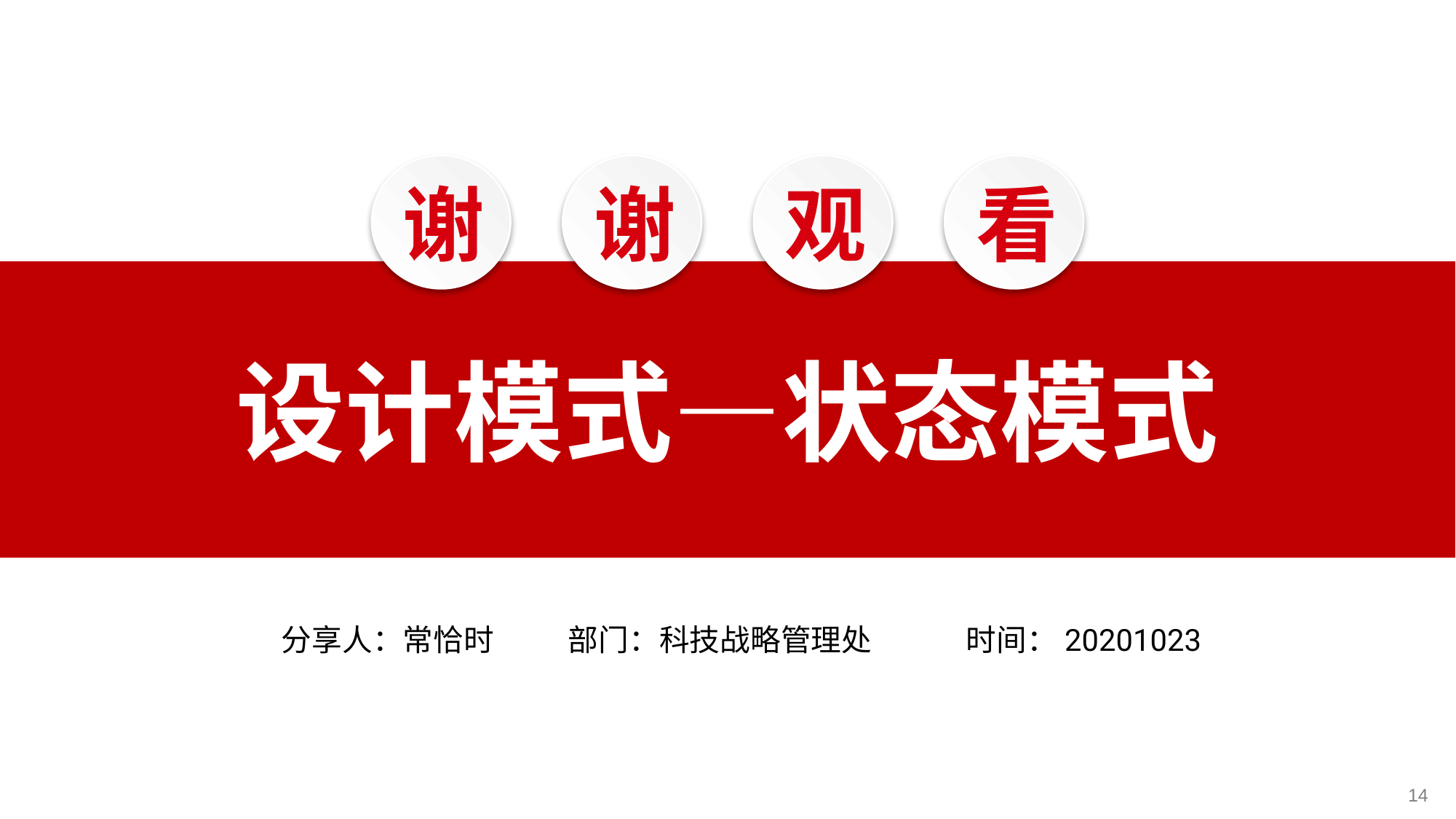

谢
谢
观
看
设计模式—状态模式
分享人：常恰时           部门：科技战略管理处              时间：20201023